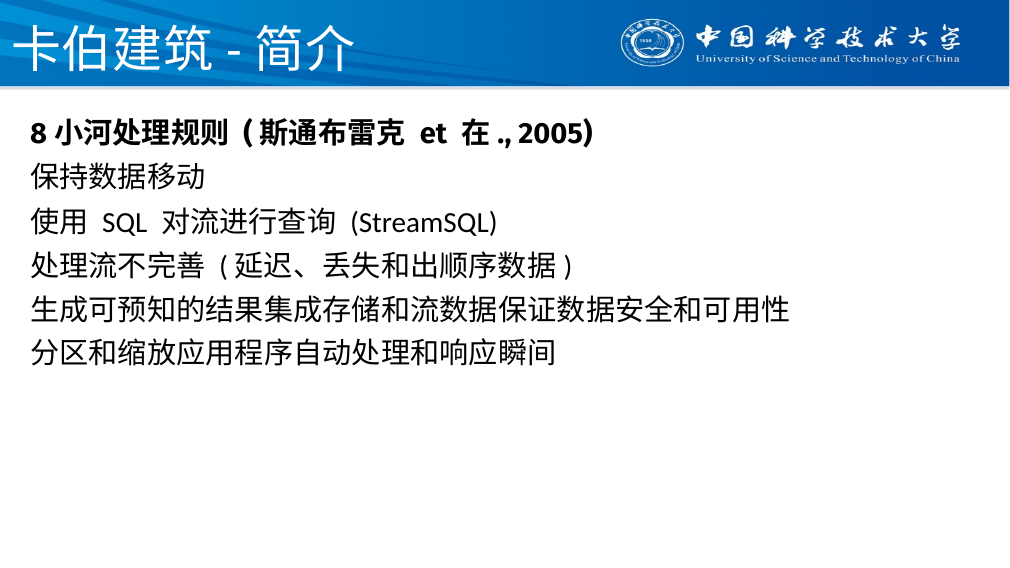

# 卡伯建筑-简介
8小河处理规则 (斯通布雷克 et 在., 2005)
保持数据移动
使用 SQL 对流进行查询 (StreamSQL)
处理流不完善 (延迟、丢失和出顺序数据)
生成可预知的结果集成存储和流数据保证数据安全和可用性
分区和缩放应用程序自动处理和响应瞬间